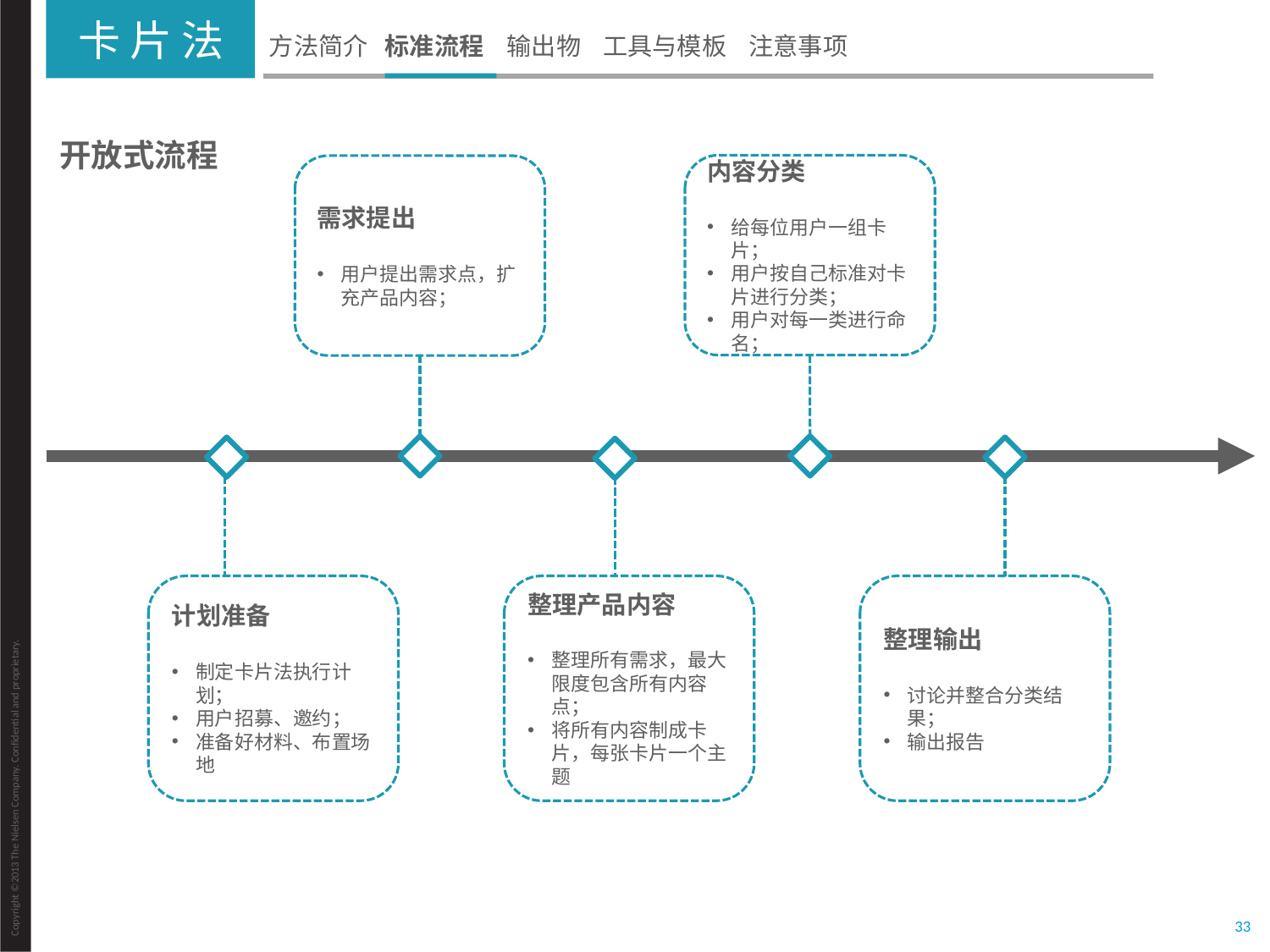

卡 片 法
方法简介   标准流程    输出物    工具与模板    注意事项

开放式流程
内容分类

给每位用户一组卡片；
用户按自己标准对卡片进行分类；
用户对每一类进行命名；
需求提出

用户提出需求点，扩充产品内容；

计划准备

制定卡片法执行计划；
用户招募、邀约；
准备好材料、布置场地
整理产品内容

整理所有需求，最大限度包含所有内容点；
将所有内容制成卡片，每张卡片一个主题
整理输出

讨论并整合分类结果；
输出报告